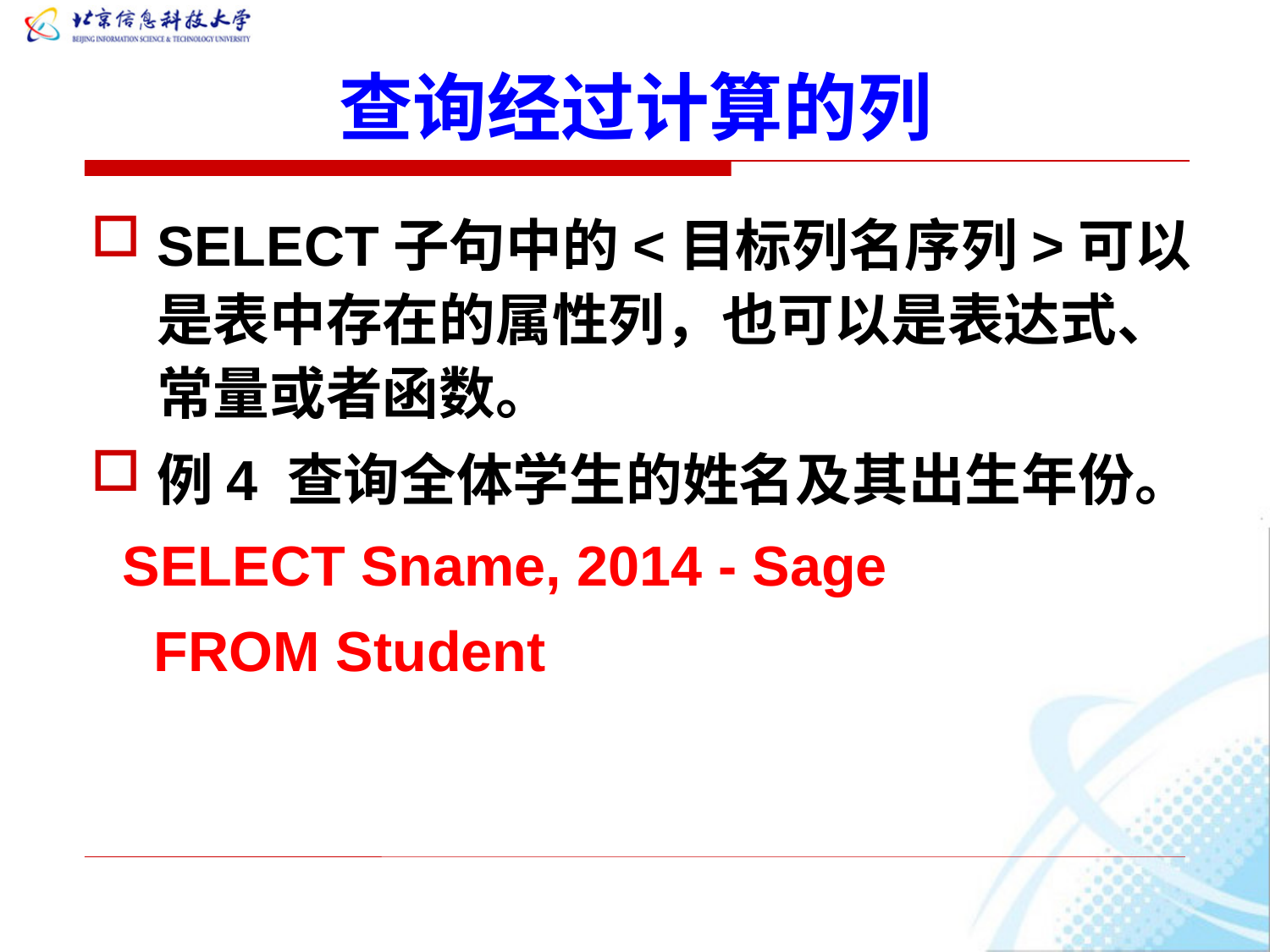

# 查询经过计算的列
SELECT子句中的<目标列名序列>可以是表中存在的属性列，也可以是表达式、常量或者函数。
例4 查询全体学生的姓名及其出生年份。
  SELECT Sname, 2014 - Sage
    FROM Student

10